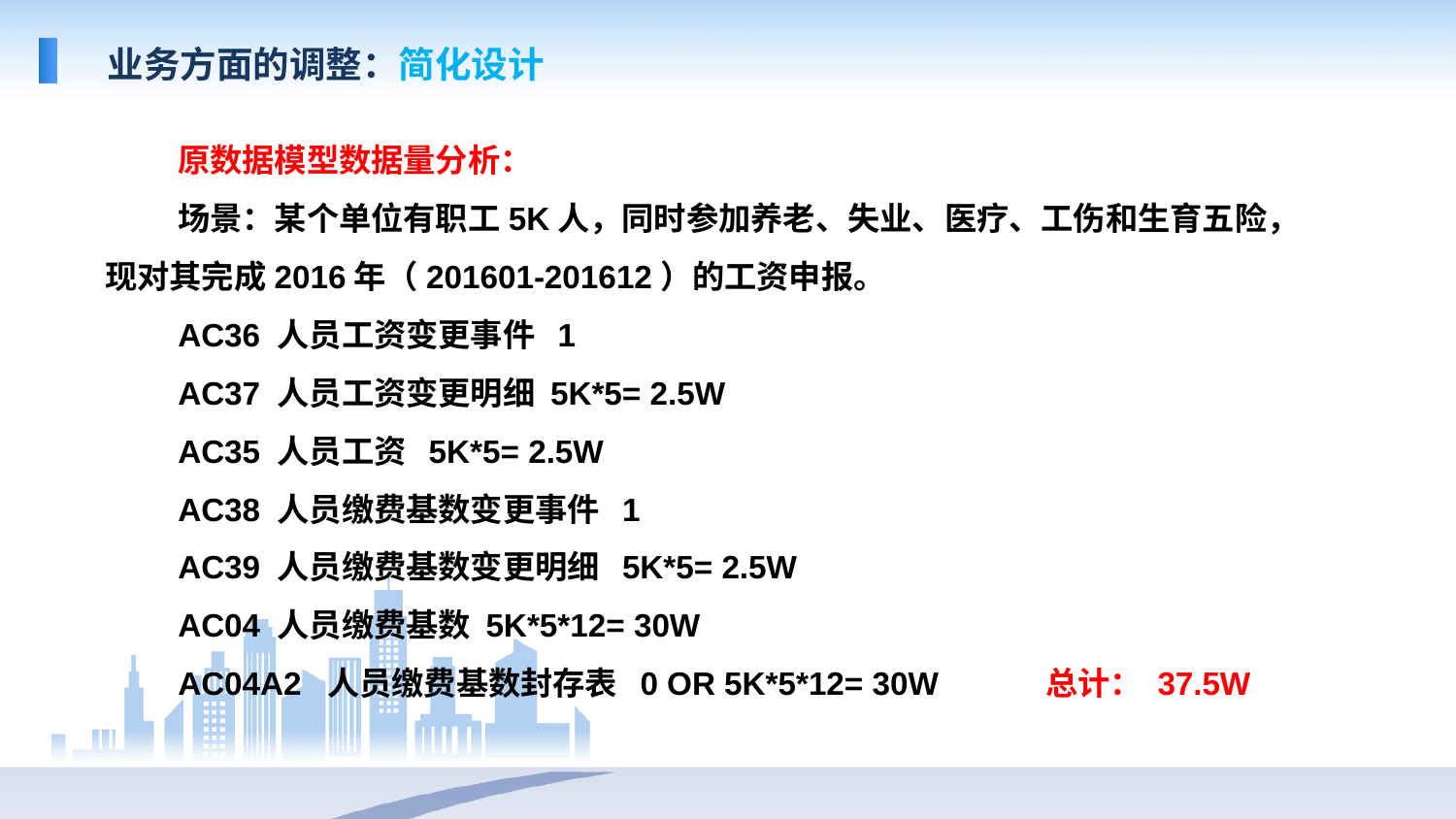

业务方面的调整：简化设计
原数据模型数据量分析：
场景：某个单位有职工5K人，同时参加养老、失业、医疗、工伤和生育五险，现对其完成2016年（201601-201612）的工资申报。
AC36 人员工资变更事件  1
AC37 人员工资变更明细 5K*5= 2.5W
AC35 人员工资  5K*5= 2.5W
AC38 人员缴费基数变更事件  1
AC39 人员缴费基数变更明细  5K*5= 2.5W
AC04 人员缴费基数 5K*5*12= 30W
AC04A2  人员缴费基数封存表  0 OR 5K*5*12= 30W           总计： 37.5W